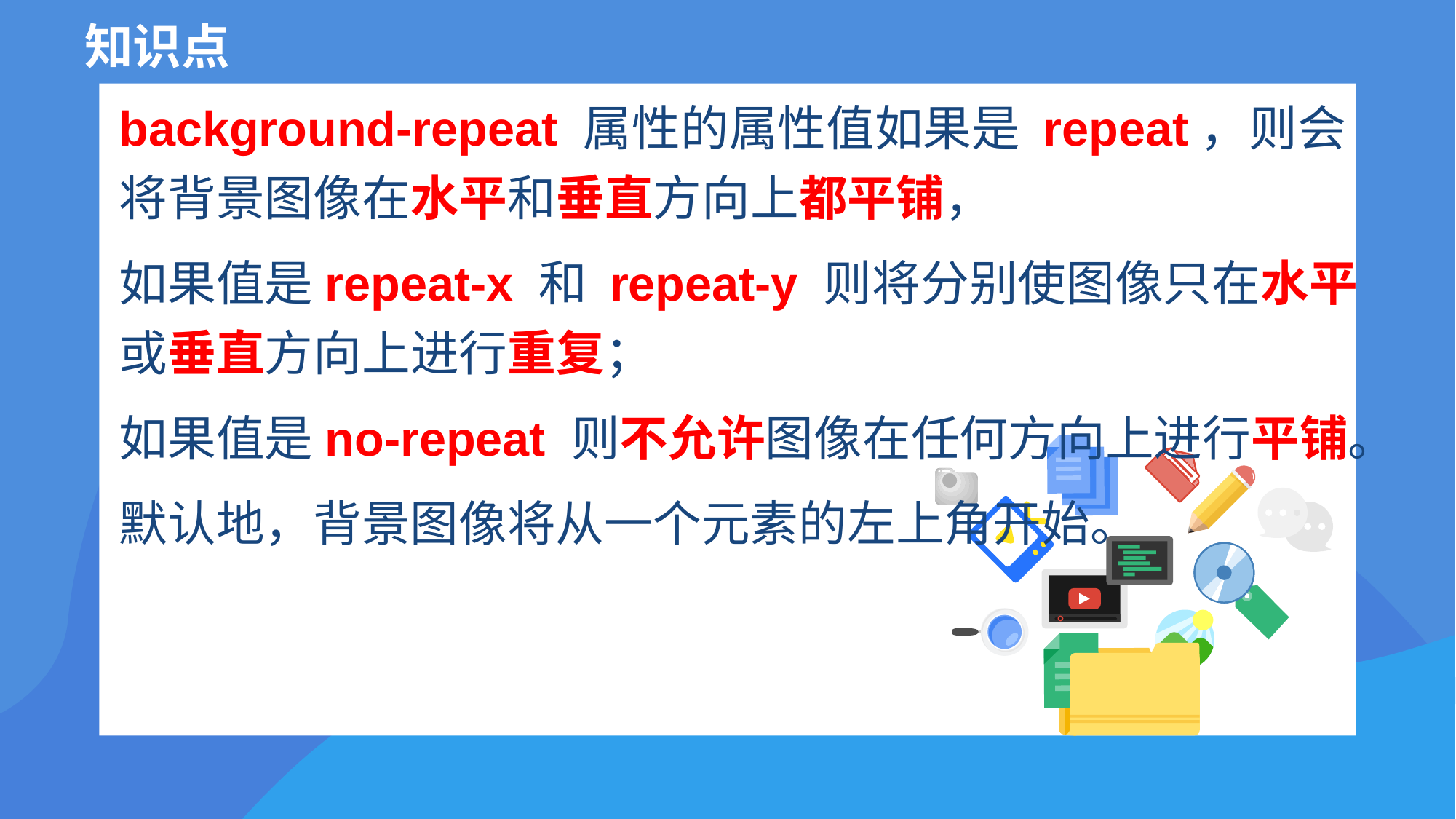

知识点
background-repeat 属性的属性值如果是 repeat，则会将背景图像在水平和垂直方向上都平铺，
如果值是repeat-x 和 repeat-y 则将分别使图像只在水平或垂直方向上进行重复；
如果值是no-repeat 则不允许图像在任何方向上进行平铺。
默认地，背景图像将从一个元素的左上角开始。